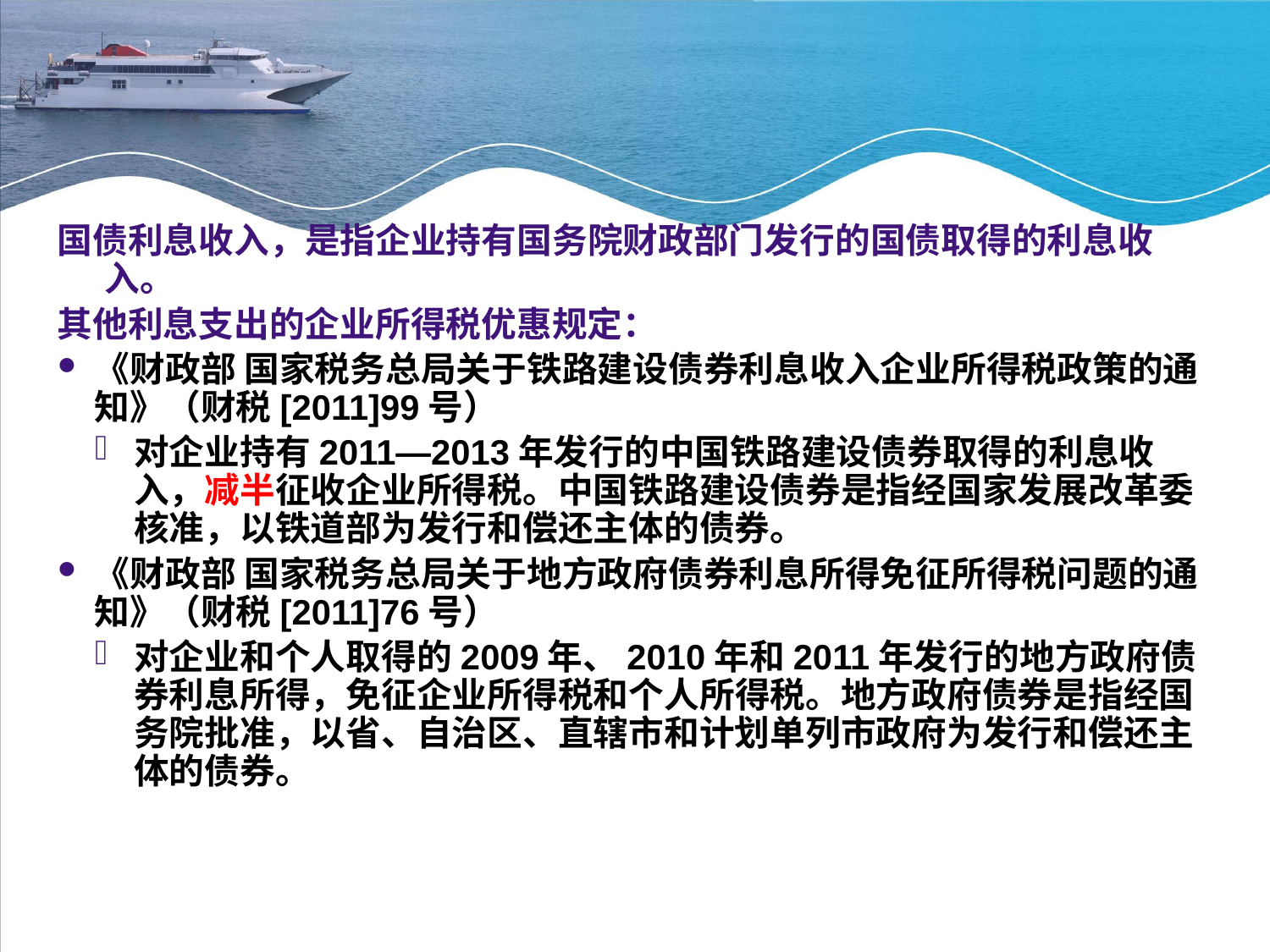

#
国债利息收入，是指企业持有国务院财政部门发行的国债取得的利息收入。
其他利息支出的企业所得税优惠规定：
《财政部 国家税务总局关于铁路建设债券利息收入企业所得税政策的通知》（财税[2011]99号）
对企业持有2011—2013年发行的中国铁路建设债券取得的利息收入，减半征收企业所得税。中国铁路建设债券是指经国家发展改革委核准，以铁道部为发行和偿还主体的债券。
《财政部 国家税务总局关于地方政府债券利息所得免征所得税问题的通知》（财税[2011]76号）
对企业和个人取得的2009年、2010年和2011年发行的地方政府债券利息所得，免征企业所得税和个人所得税。地方政府债券是指经国务院批准，以省、自治区、直辖市和计划单列市政府为发行和偿还主体的债券。